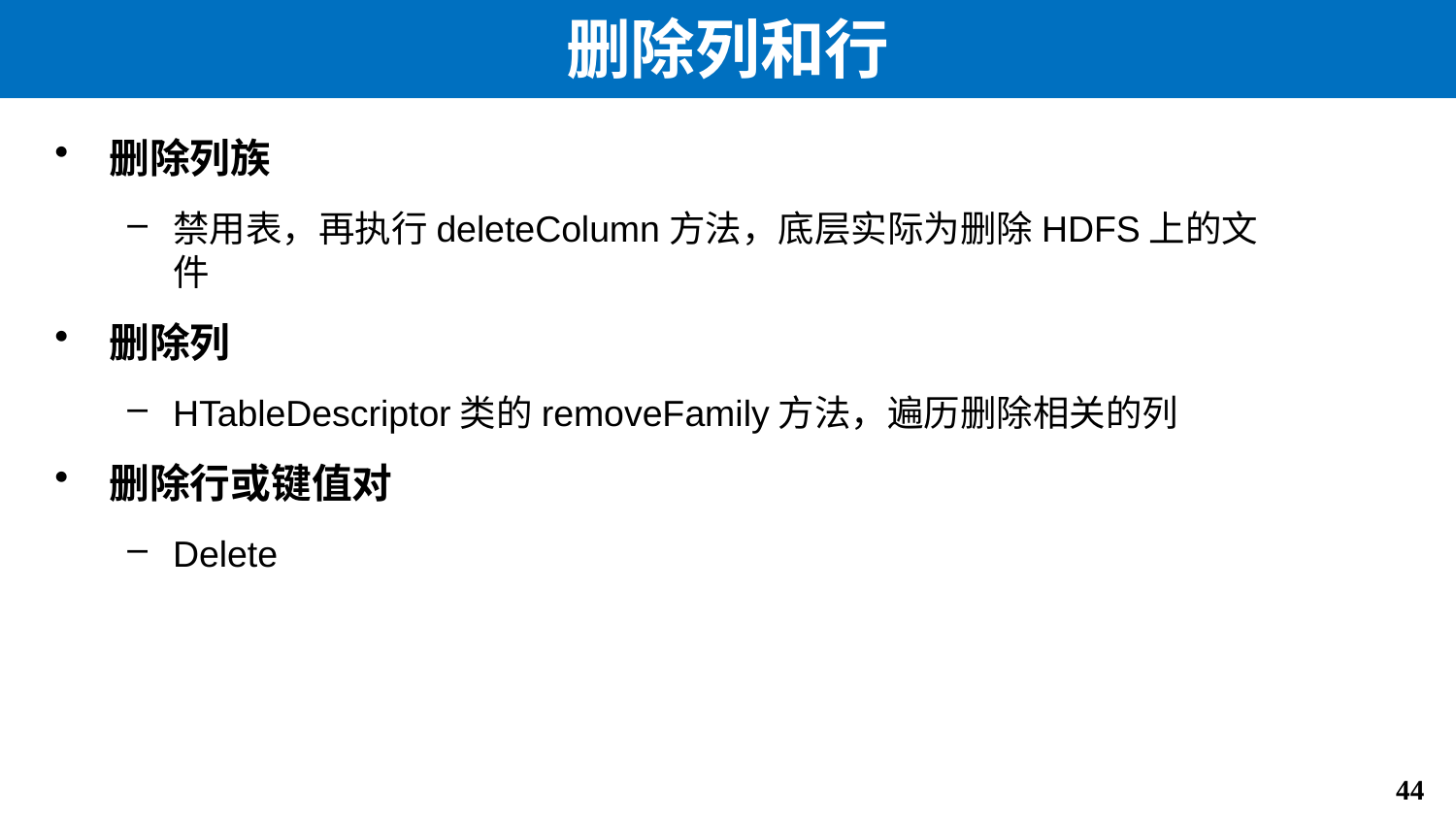

# 删除列和行
删除列族
禁用表，再执行deleteColumn方法，底层实际为删除HDFS上的文件
删除列
HTableDescriptor类的removeFamily方法，遍历删除相关的列
删除行或键值对
Delete